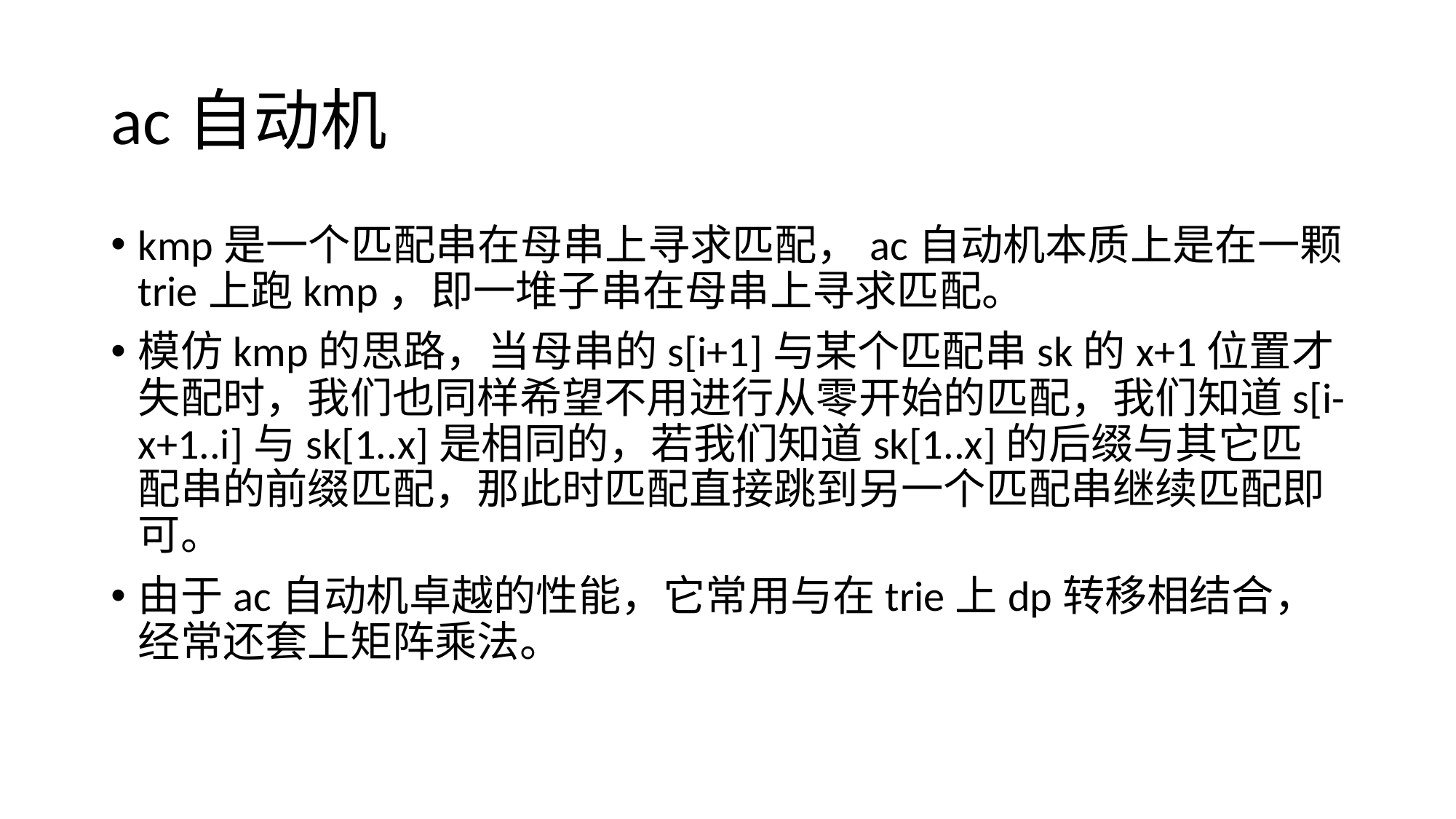

# ac自动机
kmp是一个匹配串在母串上寻求匹配，ac自动机本质上是在一颗trie上跑kmp，即一堆子串在母串上寻求匹配。
模仿kmp的思路，当母串的s[i+1]与某个匹配串sk的x+1位置才失配时，我们也同样希望不用进行从零开始的匹配，我们知道s[i-x+1..i]与sk[1..x]是相同的，若我们知道sk[1..x]的后缀与其它匹配串的前缀匹配，那此时匹配直接跳到另一个匹配串继续匹配即可。
由于ac自动机卓越的性能，它常用与在trie上dp转移相结合，经常还套上矩阵乘法。